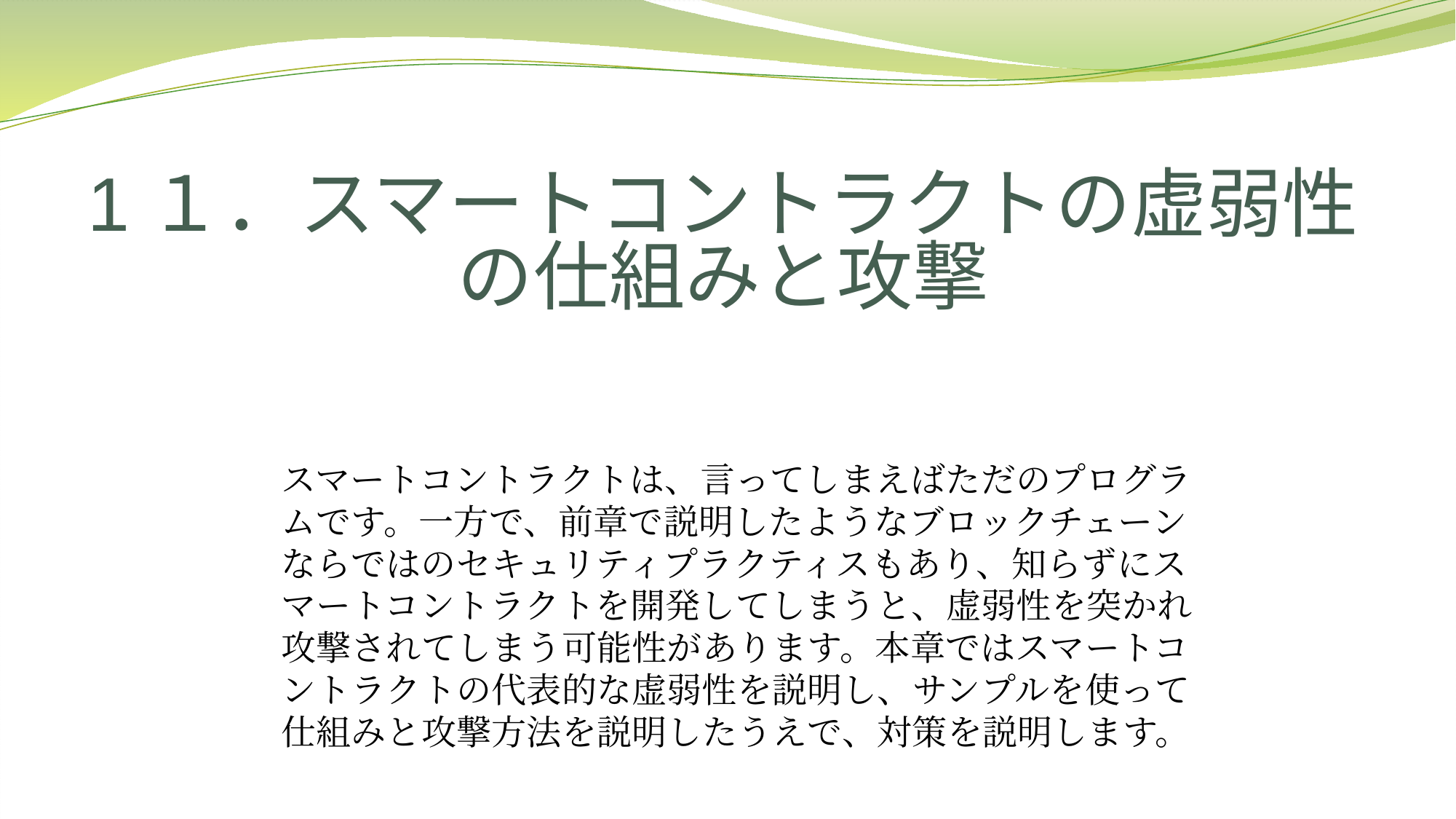

# 1１．スマートコントラクトの虚弱性の仕組みと攻撃
スマートコントラクトは、言ってしまえばただのプログラムです。一方で、前章で説明したようなブロックチェーンならではのセキュリティプラクティスもあり、知らずにスマートコントラクトを開発してしまうと、虚弱性を突かれ攻撃されてしまう可能性があります。本章ではスマートコントラクトの代表的な虚弱性を説明し、サンプルを使って仕組みと攻撃方法を説明したうえで、対策を説明します。